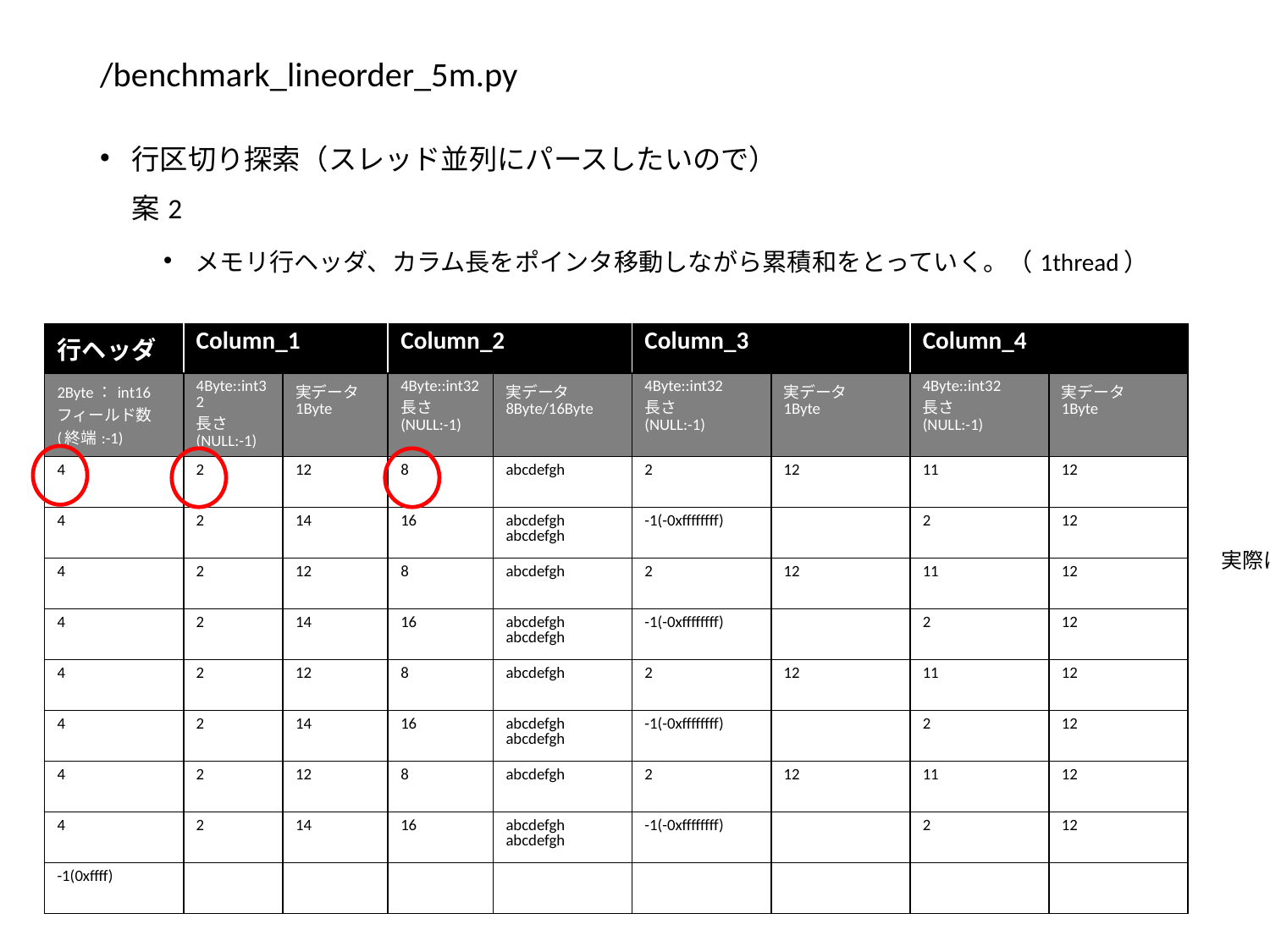

# /benchmark_lineorder_5m.py
行区切り探索（スレッド並列にパースしたいので）
案2
メモリ行ヘッダ、カラム長をポインタ移動しながら累積和をとっていく。（1thread）
| 行ヘッダ | Column\_1 |  | Column\_2 |  | Column\_3 |  | Column\_4 |  |
| --- | --- | --- | --- | --- | --- | --- | --- | --- |
| 2Byte：int16 フィールド数 (終端:-1) | 4Byte::int32 長さ (NULL:-1) | 実データ 1Byte | 4Byte::int32 長さ (NULL:-1) | 実データ 8Byte/16Byte | 4Byte::int32 長さ (NULL:-1) | 実データ 1Byte | 4Byte::int32 長さ (NULL:-1) | 実データ 1Byte |
| 4 | 2 | 12 | 8 | abcdefgh | 2 | 12 | 11 | 12 |
| 4 | 2 | 14 | 16 | abcdefgh abcdefgh | -1(-0xffffffff) |  | 2 | 12 |
| 4 | 2 | 12 | 8 | abcdefgh | 2 | 12 | 11 | 12 |
| 4 | 2 | 14 | 16 | abcdefgh abcdefgh | -1(-0xffffffff) |  | 2 | 12 |
| 4 | 2 | 12 | 8 | abcdefgh | 2 | 12 | 11 | 12 |
| 4 | 2 | 14 | 16 | abcdefgh abcdefgh | -1(-0xffffffff) |  | 2 | 12 |
| 4 | 2 | 12 | 8 | abcdefgh | 2 | 12 | 11 | 12 |
| 4 | 2 | 14 | 16 | abcdefgh abcdefgh | -1(-0xffffffff) |  | 2 | 12 |
| -1(0xffff) |  |  |  |  |  |  |  |  |

実際はByte表現
| 行オフセット |  |
| --- | --- |
| 2+4\*4+2+8+2+11=47 | 0 |
| 53 | 47 |
| 47 | 100 |
| 53 | 147 |
| 47 | 200 |